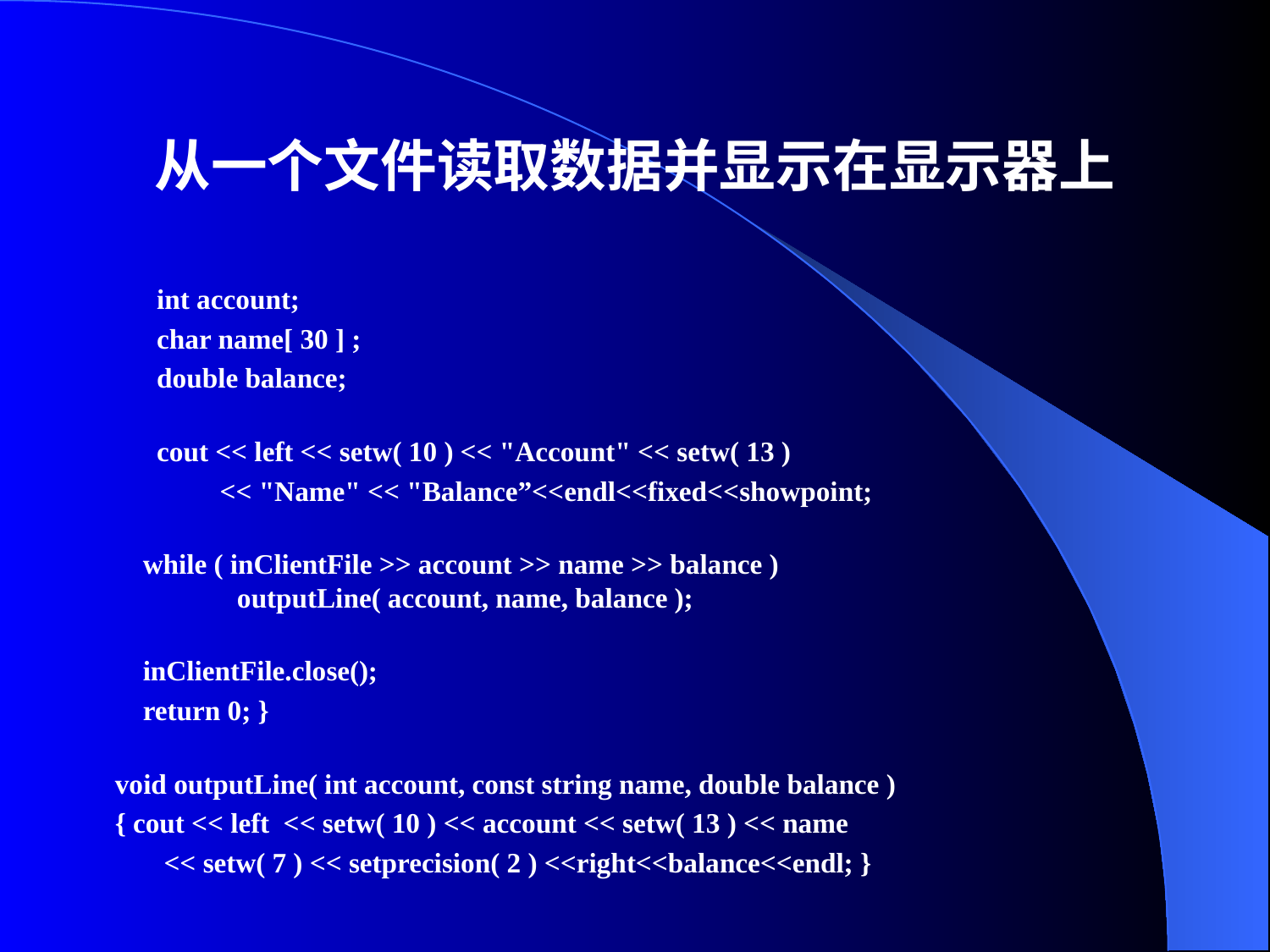

# 从一个文件读取数据并显示在显示器上
       int account;
       char name[ 30 ] ;
       double balance;
       cout << left << setw( 10 ) << "Account" << setw( 13 )
                << "Name" << "Balance”<<endl<<fixed<<showpoint;
     while ( inClientFile >> account >> name >> balance )
         outputLine( account, name, balance );
     inClientFile.close();
     return 0; }
 void outputLine( int account, const string name, double balance )
 { cout << left  << setw( 10 ) << account << setw( 13 ) << name
        << setw( 7 ) << setprecision( 2 ) <<right<<balance<<endl; }